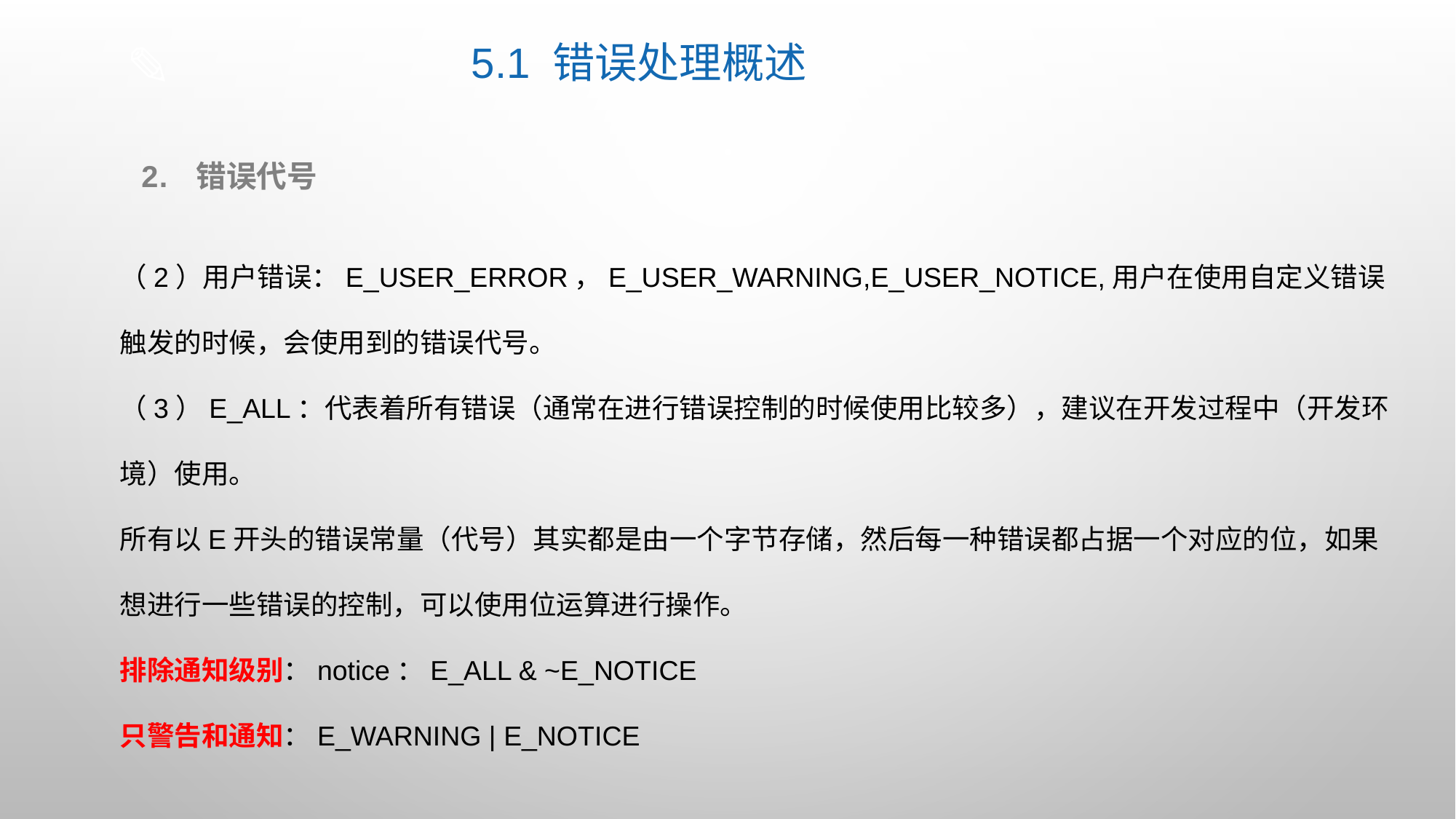

# 5.1 错误处理概述
错误代号
（2）用户错误：E_USER_ERROR，E_USER_WARNING,E_USER_NOTICE,用户在使用自定义错误触发的时候，会使用到的错误代号。
（3）E_ALL：代表着所有错误（通常在进行错误控制的时候使用比较多），建议在开发过程中（开发环境）使用。
所有以E开头的错误常量（代号）其实都是由一个字节存储，然后每一种错误都占据一个对应的位，如果想进行一些错误的控制，可以使用位运算进行操作。
排除通知级别：notice：E_ALL & ~E_NOTICE
只警告和通知：E_WARNING | E_NOTICE